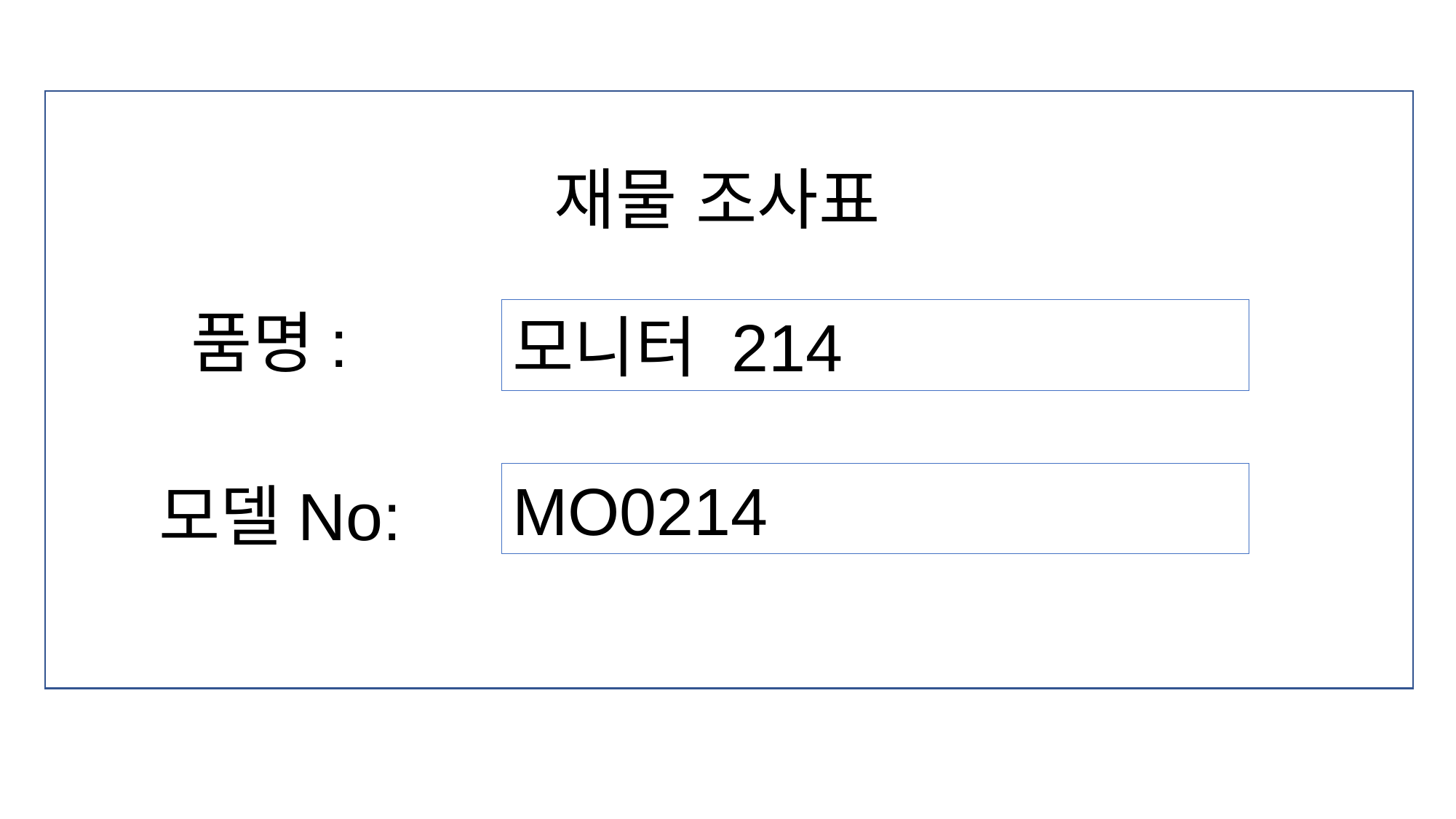

재물 조사표
품명:
모니터 214
MO0214
모델No: